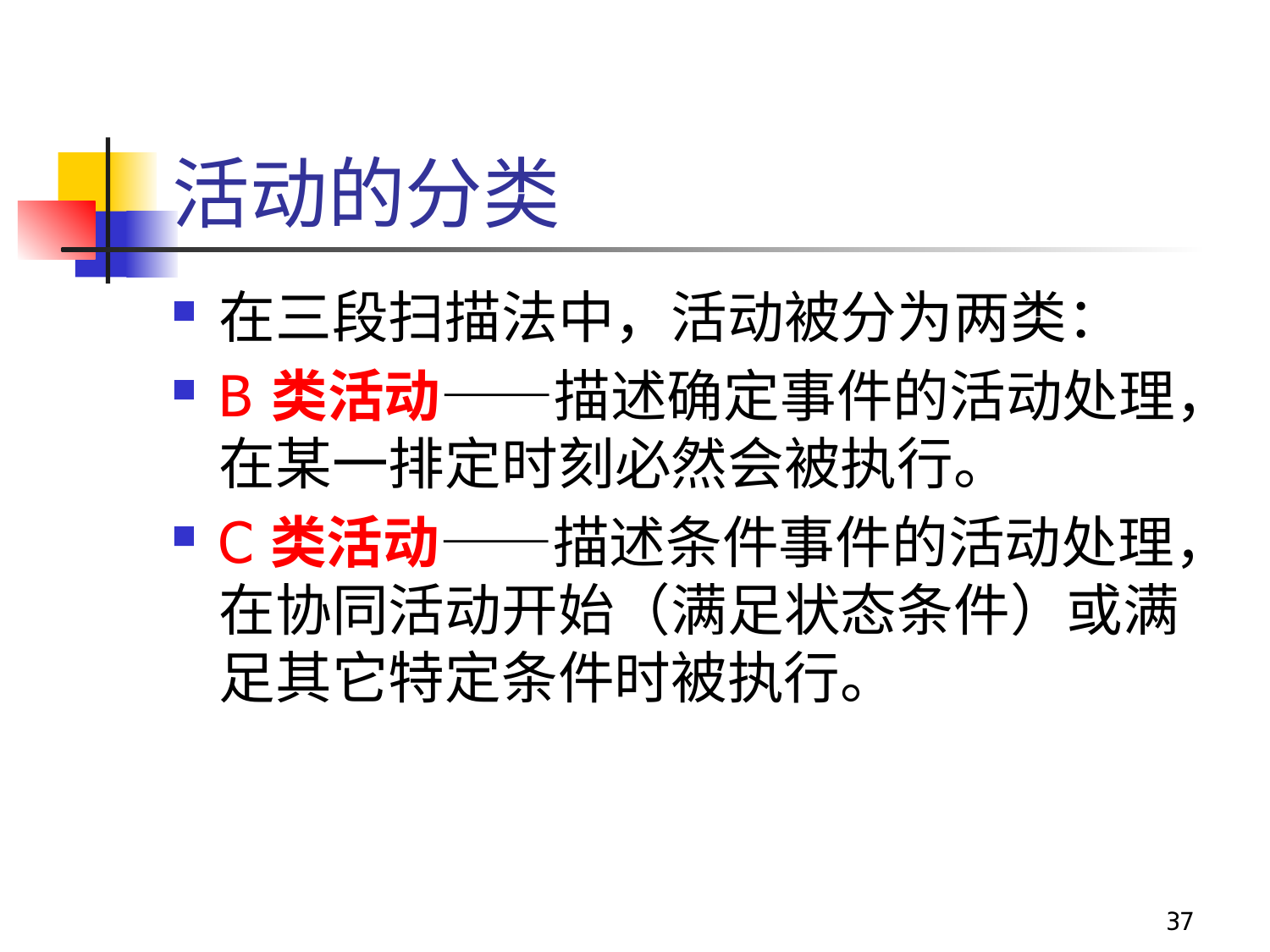

# 活动的分类
在三段扫描法中，活动被分为两类：
B类活动——描述确定事件的活动处理，在某一排定时刻必然会被执行。
C类活动——描述条件事件的活动处理，在协同活动开始（满足状态条件）或满足其它特定条件时被执行。
37